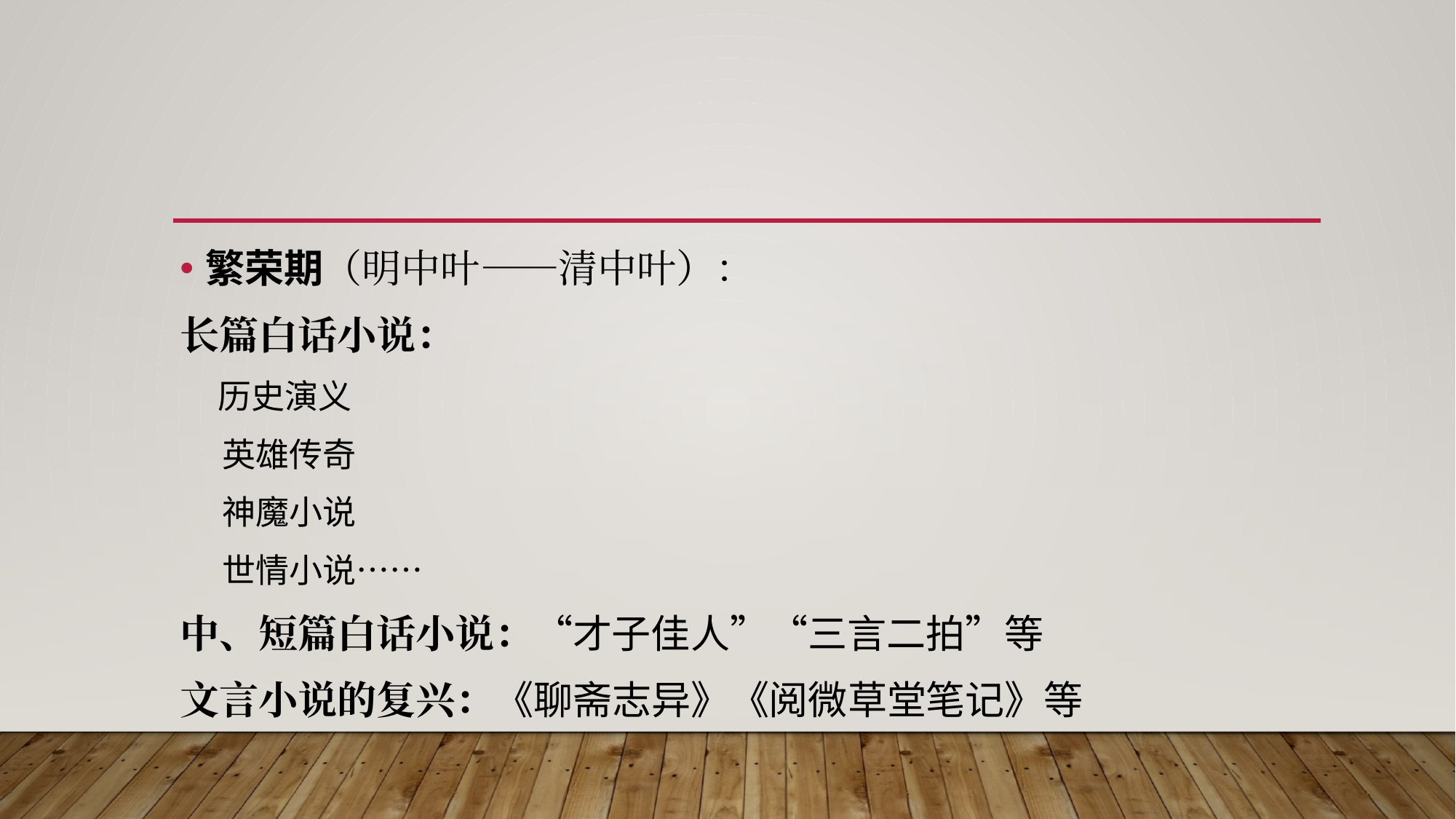

繁荣期（明中叶——清中叶）：
长篇白话小说：
        历史演义
     英雄传奇
     神魔小说
     世情小说……
中、短篇白话小说：“才子佳人”“三言二拍”等
文言小说的复兴：《聊斋志异》《阅微草堂笔记》等